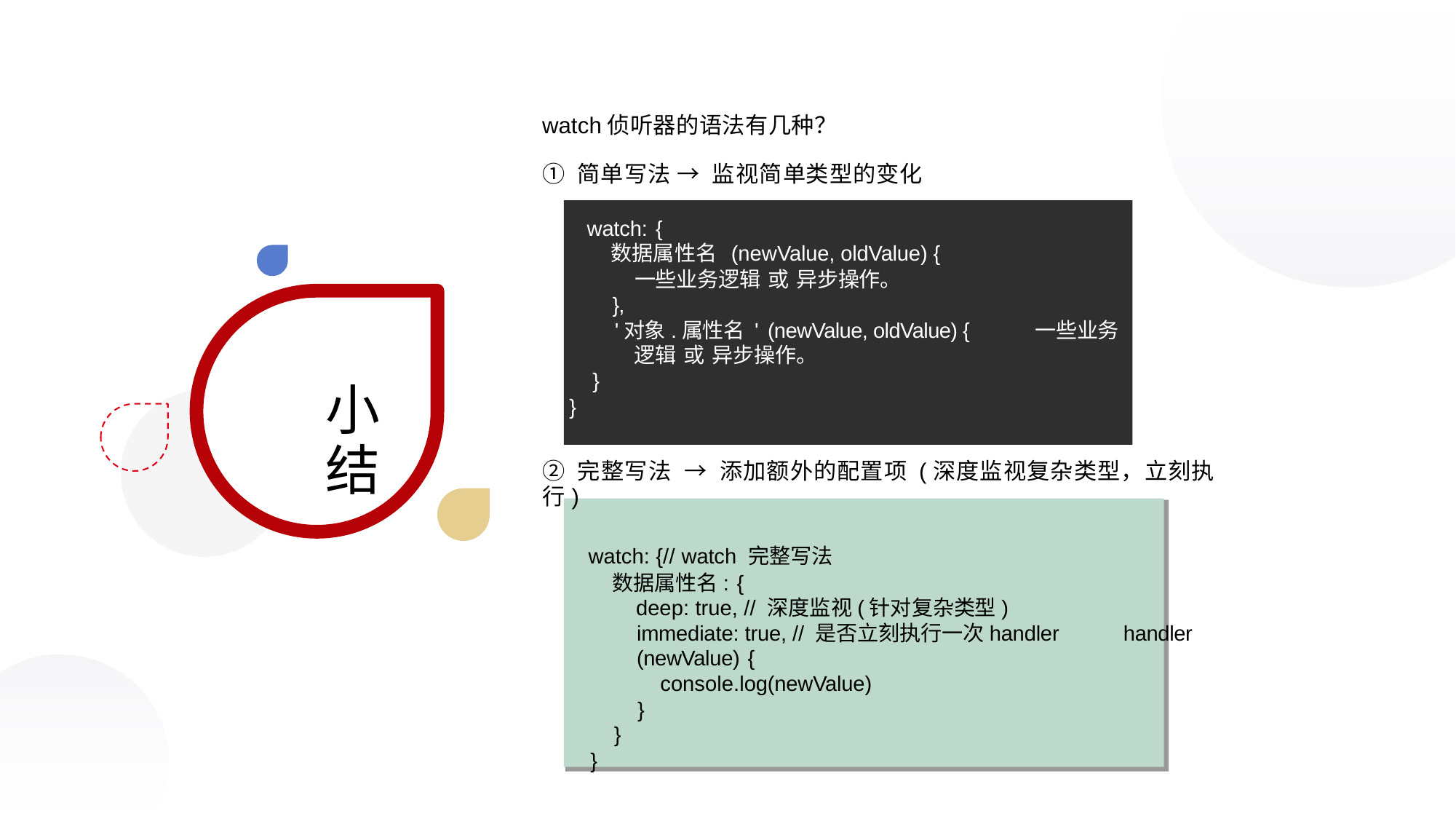

watch侦听器的语法有几种？

① 简单写法 →  监视简单类型的变化

watch: {
数据属性名 (newValue, oldValue) {
一些业务逻辑 或 异步操作。
},
'对象.属性名 ' (newValue, oldValue) {          一些业务逻辑 或 异步操作。
}
}

小结

② 完整写法  →  添加额外的配置项 (深度监视复杂类型，立刻执行)

watch: {// watch 完整写法
数据属性名: {
deep: true, // 深度监视(针对复杂类型)
immediate: true, // 是否立刻执行一次handler           handler (newValue) {
console.log(newValue)
}
}
}